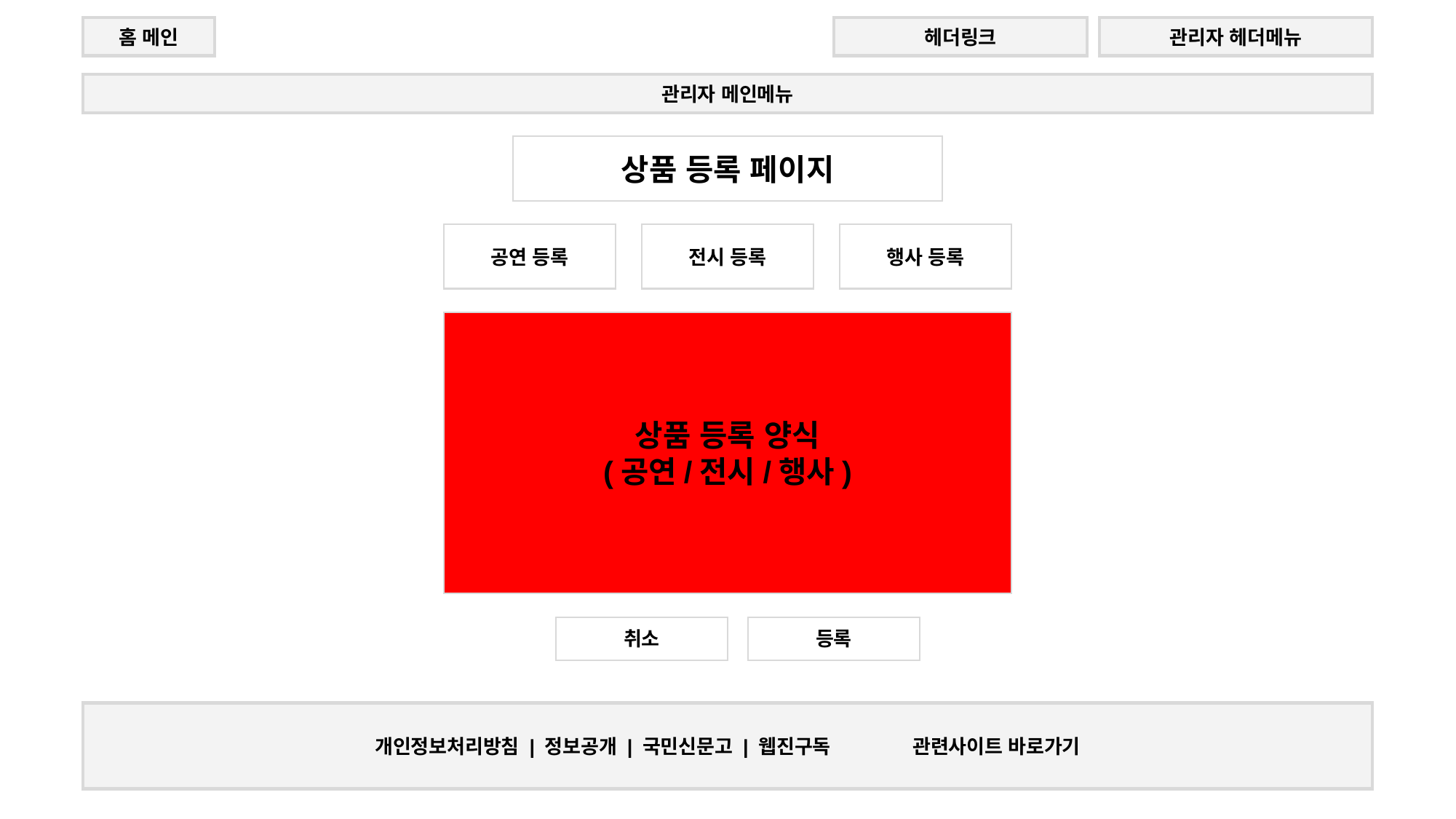

헤더링크
홈 메인
관리자 헤더메뉴
관리자 메인메뉴
상품 등록 페이지
공연 등록
전시 등록
행사 등록
상품 등록 양식
(공연/전시/행사)
취소
등록
개인정보처리방침 | 정보공개 | 국민신문고 | 웹진구독               관련사이트 바로가기